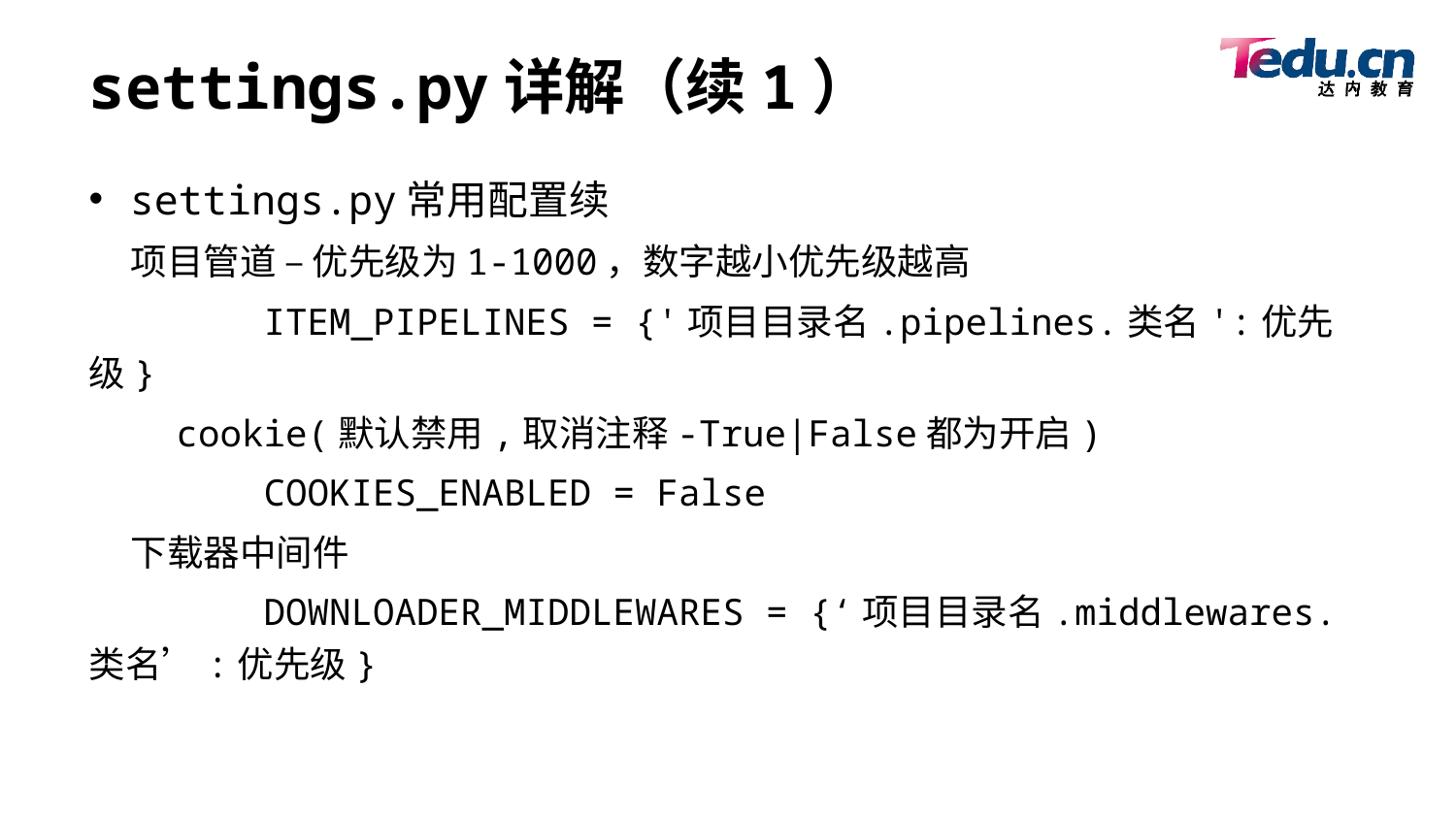

# settings.py详解（续1）
settings.py常用配置续
    项目管道 – 优先级为1-1000，数字越小优先级越高
        ITEM_PIPELINES = {'项目目录名.pipelines.类名':优先级}
    cookie(默认禁用,取消注释-True|False都为开启)
        COOKIES_ENABLED = False
    下载器中间件
        DOWNLOADER_MIDDLEWARES = {‘项目目录名.middlewares.类名’:优先级}